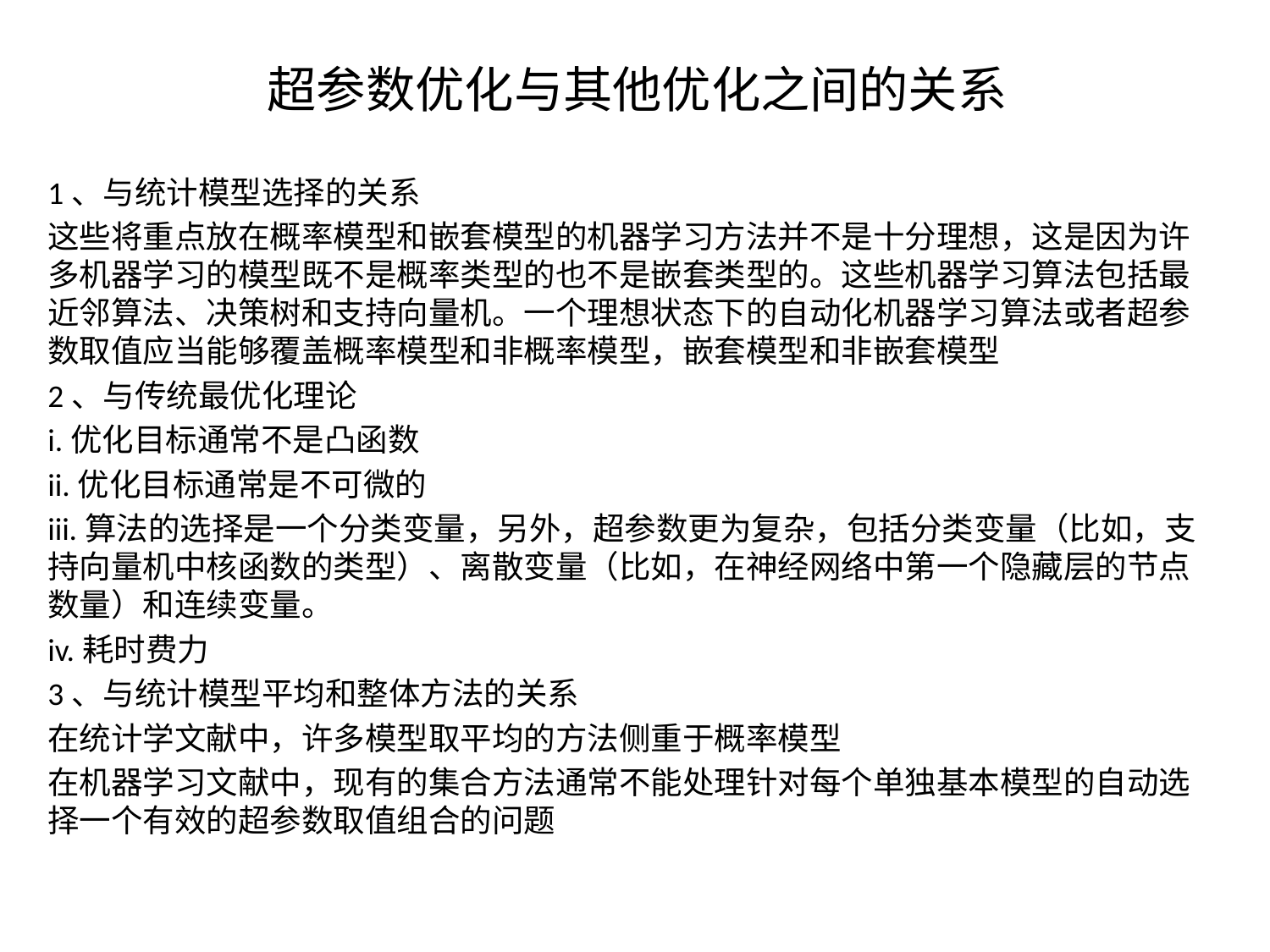

# 超参数优化与其他优化之间的关系
1、与统计模型选择的关系
这些将重点放在概率模型和嵌套模型的机器学习方法并不是十分理想，这是因为许多机器学习的模型既不是概率类型的也不是嵌套类型的。这些机器学习算法包括最近邻算法、决策树和支持向量机。一个理想状态下的自动化机器学习算法或者超参数取值应当能够覆盖概率模型和非概率模型，嵌套模型和非嵌套模型
2、与传统最优化理论
i.优化目标通常不是凸函数
ii.优化目标通常是不可微的
iii.算法的选择是一个分类变量，另外，超参数更为复杂，包括分类变量（比如，支持向量机中核函数的类型）、离散变量（比如，在神经网络中第一个隐藏层的节点数量）和连续变量。
iv.耗时费力
3、与统计模型平均和整体方法的关系
在统计学文献中，许多模型取平均的方法侧重于概率模型
在机器学习文献中，现有的集合方法通常不能处理针对每个单独基本模型的自动选择一个有效的超参数取值组合的问题